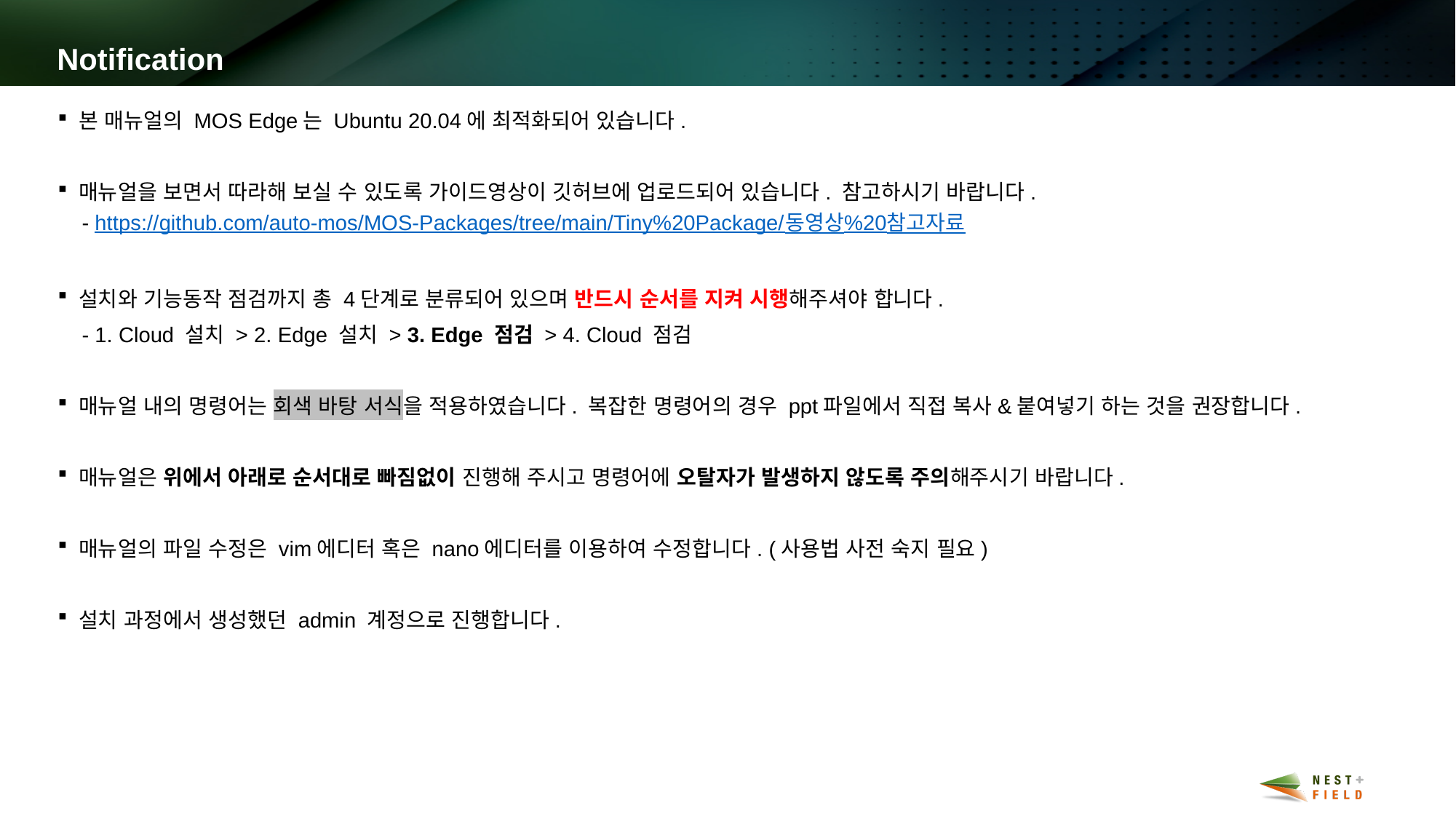

Notification
 본 매뉴얼의 MOS Edge는 Ubuntu 20.04에 최적화되어 있습니다.

 매뉴얼을 보면서 따라해 보실 수 있도록 가이드영상이 깃허브에 업로드되어 있습니다. 참고하시기 바랍니다.
    - https://github.com/auto-mos/MOS-Packages/tree/main/Tiny%20Package/동영상%20참고자료

 설치와 기능동작 점검까지 총 4단계로 분류되어 있으며 반드시 순서를 지켜 시행해주셔야 합니다.
    - 1. Cloud 설치 > 2. Edge 설치 > 3. Edge 점검 > 4. Cloud 점검

 매뉴얼 내의 명령어는 회색 바탕 서식을 적용하였습니다. 복잡한 명령어의 경우 ppt파일에서 직접 복사&붙여넣기 하는 것을 권장합니다.

 매뉴얼은 위에서 아래로 순서대로 빠짐없이 진행해 주시고 명령어에 오탈자가 발생하지 않도록 주의해주시기 바랍니다.

 매뉴얼의 파일 수정은 vim에디터 혹은 nano에디터를 이용하여 수정합니다. (사용법 사전 숙지 필요)

 설치 과정에서 생성했던 admin 계정으로 진행합니다.